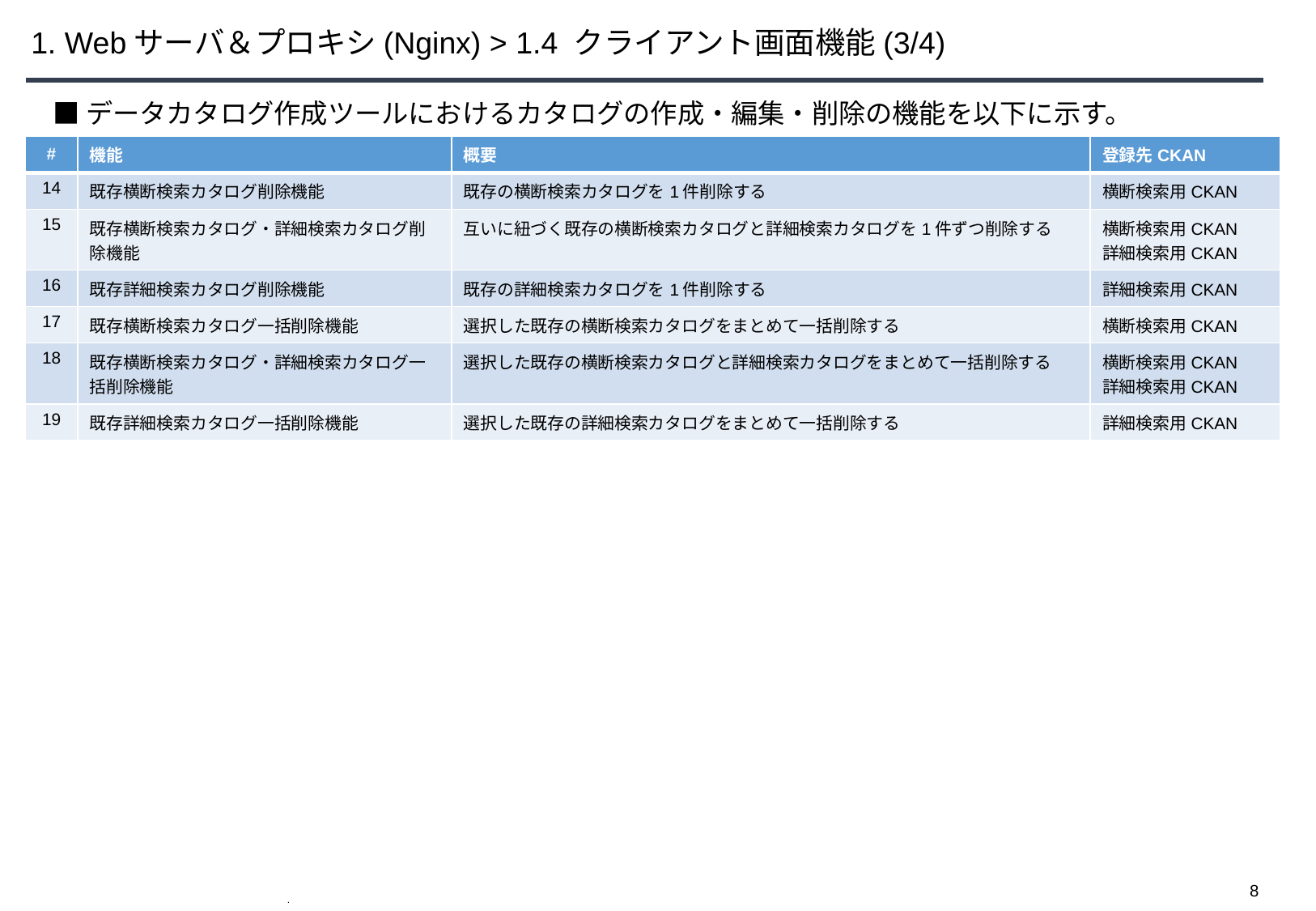

# 1. Webサーバ＆プロキシ(Nginx) > 1.4 クライアント画面機能(3/4)
■データカタログ作成ツールにおけるカタログの作成・編集・削除の機能を以下に示す。
| # | 機能 | 概要 | 登録先CKAN |
| --- | --- | --- | --- |
| 14 | 既存横断検索カタログ削除機能 | 既存の横断検索カタログを1件削除する | 横断検索用CKAN |
| 15 | 既存横断検索カタログ・詳細検索カタログ削除機能 | 互いに紐づく既存の横断検索カタログと詳細検索カタログを1件ずつ削除する | 横断検索用CKAN 詳細検索用CKAN |
| 16 | 既存詳細検索カタログ削除機能 | 既存の詳細検索カタログを1件削除する | 詳細検索用CKAN |
| 17 | 既存横断検索カタログ一括削除機能 | 選択した既存の横断検索カタログをまとめて一括削除する | 横断検索用CKAN |
| 18 | 既存横断検索カタログ・詳細検索カタログ一括削除機能 | 選択した既存の横断検索カタログと詳細検索カタログをまとめて一括削除する | 横断検索用CKAN 詳細検索用CKAN |
| 19 | 既存詳細検索カタログ一括削除機能 | 選択した既存の詳細検索カタログをまとめて一括削除する | 詳細検索用CKAN |